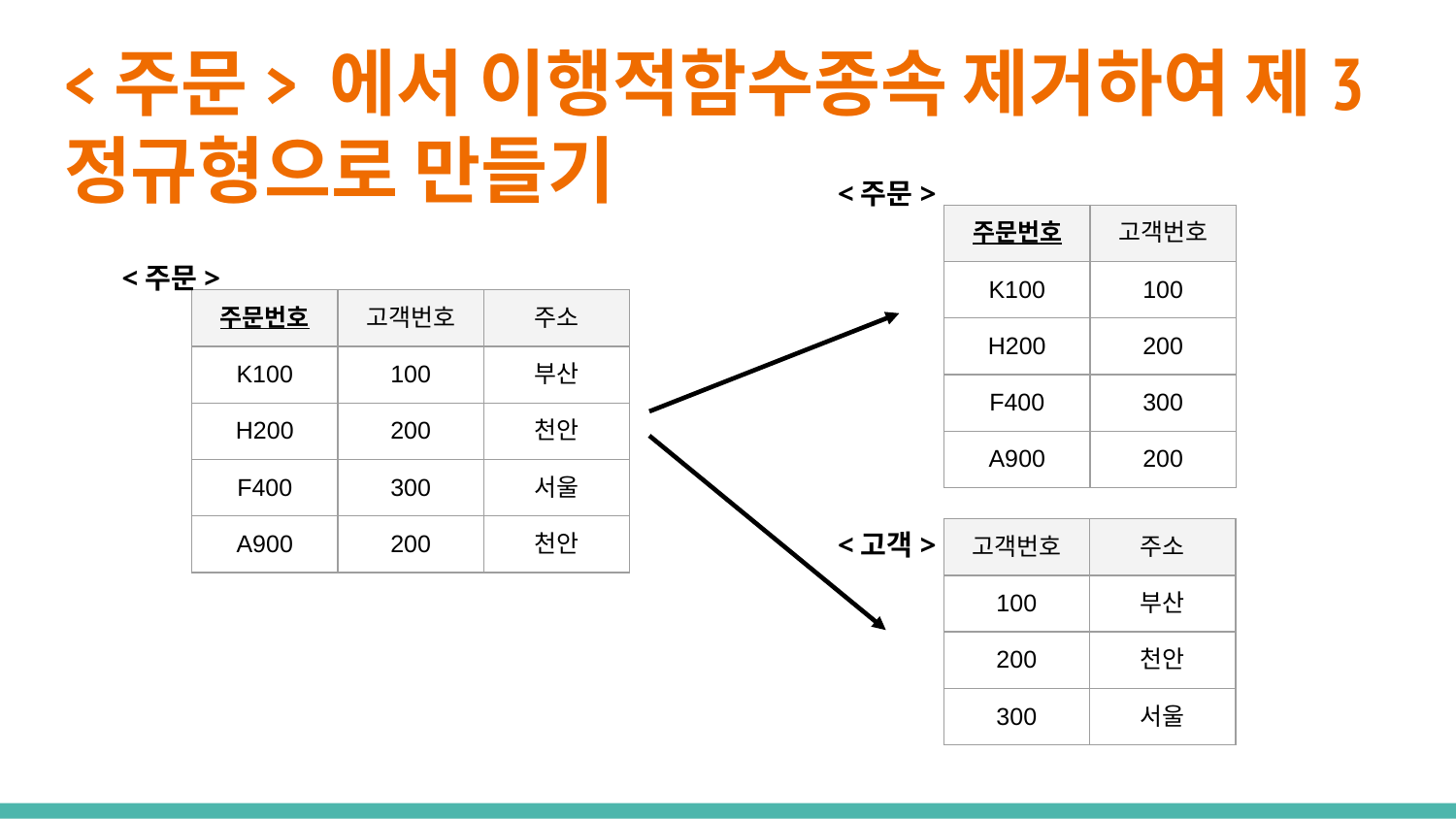

# <주문> 에서 이행적함수종속 제거하여 제3정규형으로 만들기
<주문>
| 주문번호 | 고객번호 |
| --- | --- |
| K100 | 100 |
| H200 | 200 |
| F400 | 300 |
| A900 | 200 |
<주문>
| 주문번호 | 고객번호 | 주소 |
| --- | --- | --- |
| K100 | 100 | 부산 |
| H200 | 200 | 천안 |
| F400 | 300 | 서울 |
| A900 | 200 | 천안 |
<고객>
| 고객번호 | 주소 |
| --- | --- |
| 100 | 부산 |
| 200 | 천안 |
| 300 | 서울 |